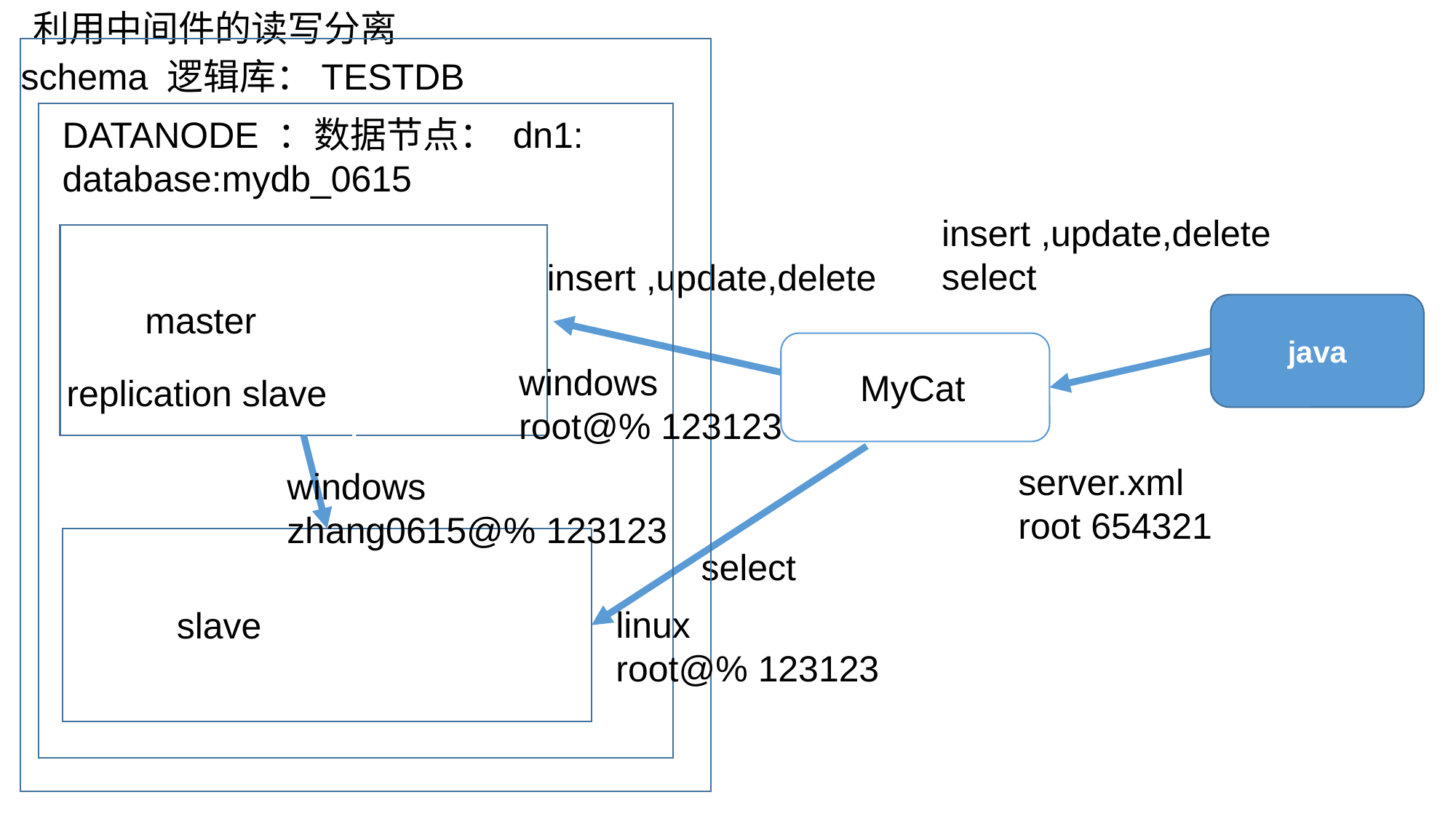

利用中间件的读写分离

schema 逻辑库：TESTDB
r
DATANODE ：数据节点： dn1:
database:mydb_0615
insert ,update,delete
select
Master
insert ,update,delete
master
java

windows
root@% 123123

MyCat
replication slave
server.xml
root 654321

windows
zhang0615@% 123123

select
linux
root@% 123123

slave